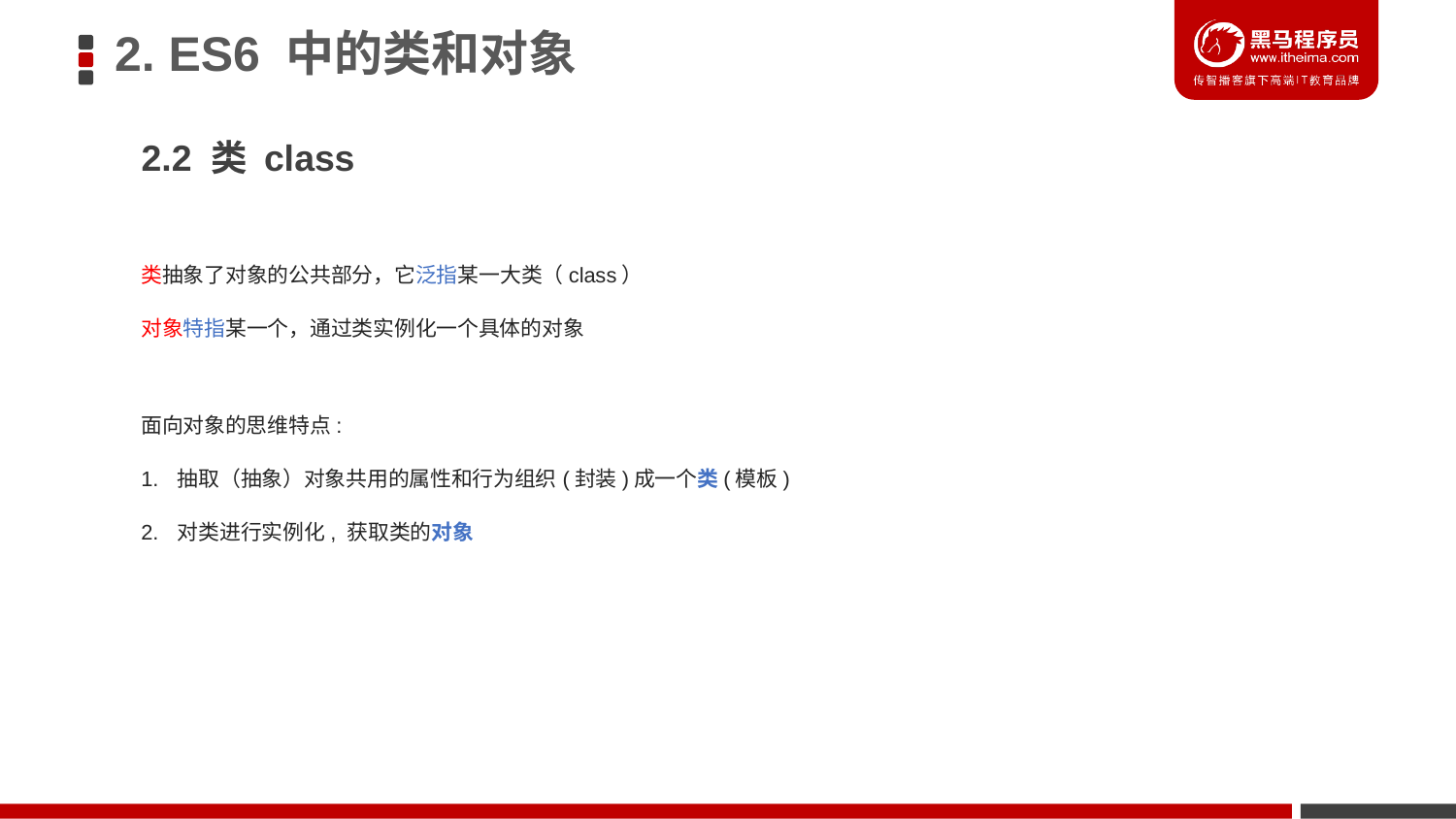

# 2. ES6 中的类和对象
2.2 类 class
类抽象了对象的公共部分，它泛指某一大类（class）
对象特指某一个，通过类实例化一个具体的对象

面向对象的思维特点:
抽取（抽象）对象共用的属性和行为组织(封装)成一个类(模板)
对类进行实例化, 获取类的对象